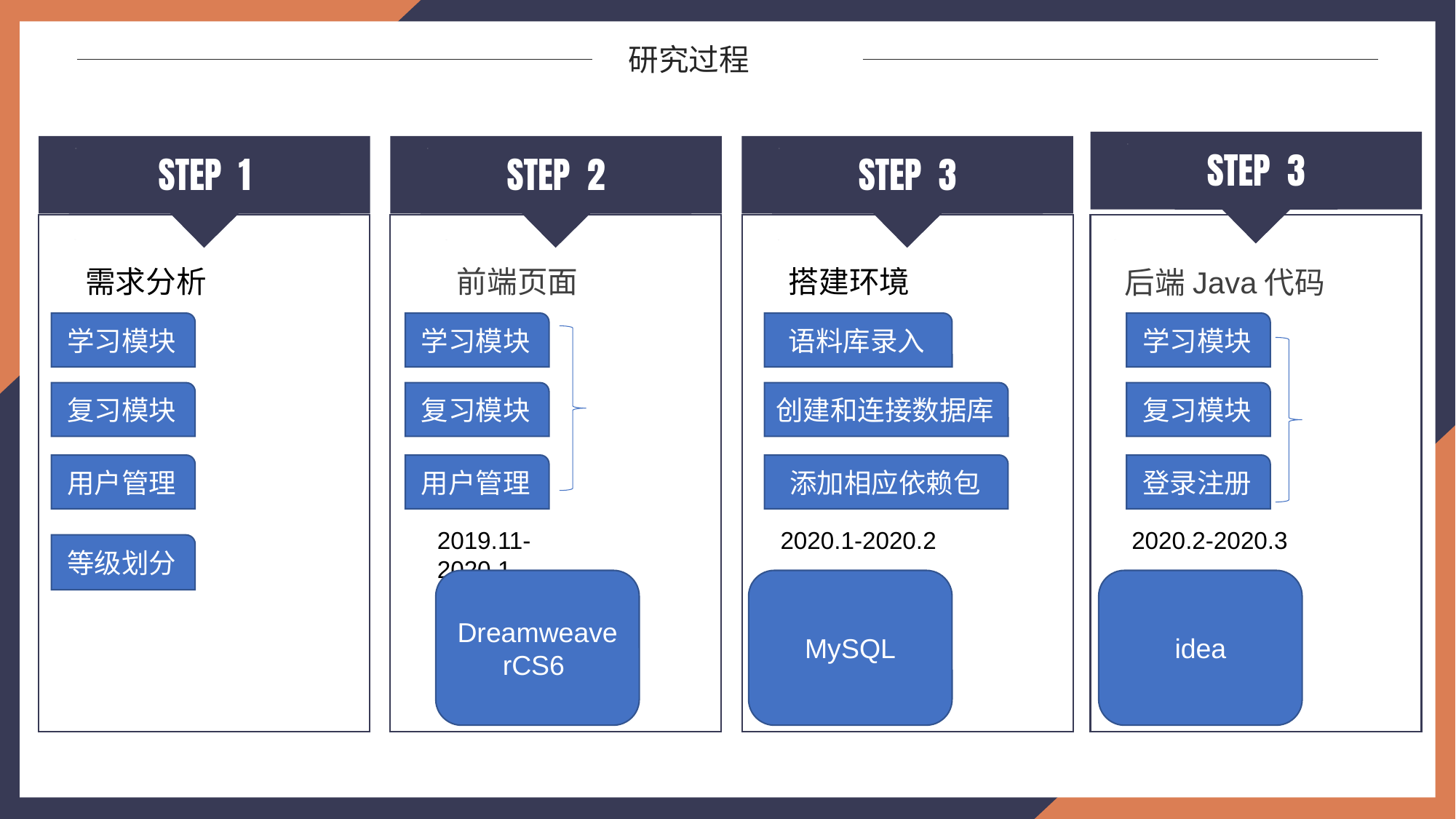

研究过程

STEP  3
STEP  1
STEP  2
STEP  3

搭建环境
前端页面
需求分析
后端Java代码
学习模块
学习模块
语料库录入
学习模块

复习模块
复习模块
创建和连接数据库
复习模块
用户管理
用户管理
添加相应依赖包
登录注册
2019.11-2020.1
2020.1-2020.2
2020.2-2020.3
等级划分
DreamweaverCS6
MySQL
idea